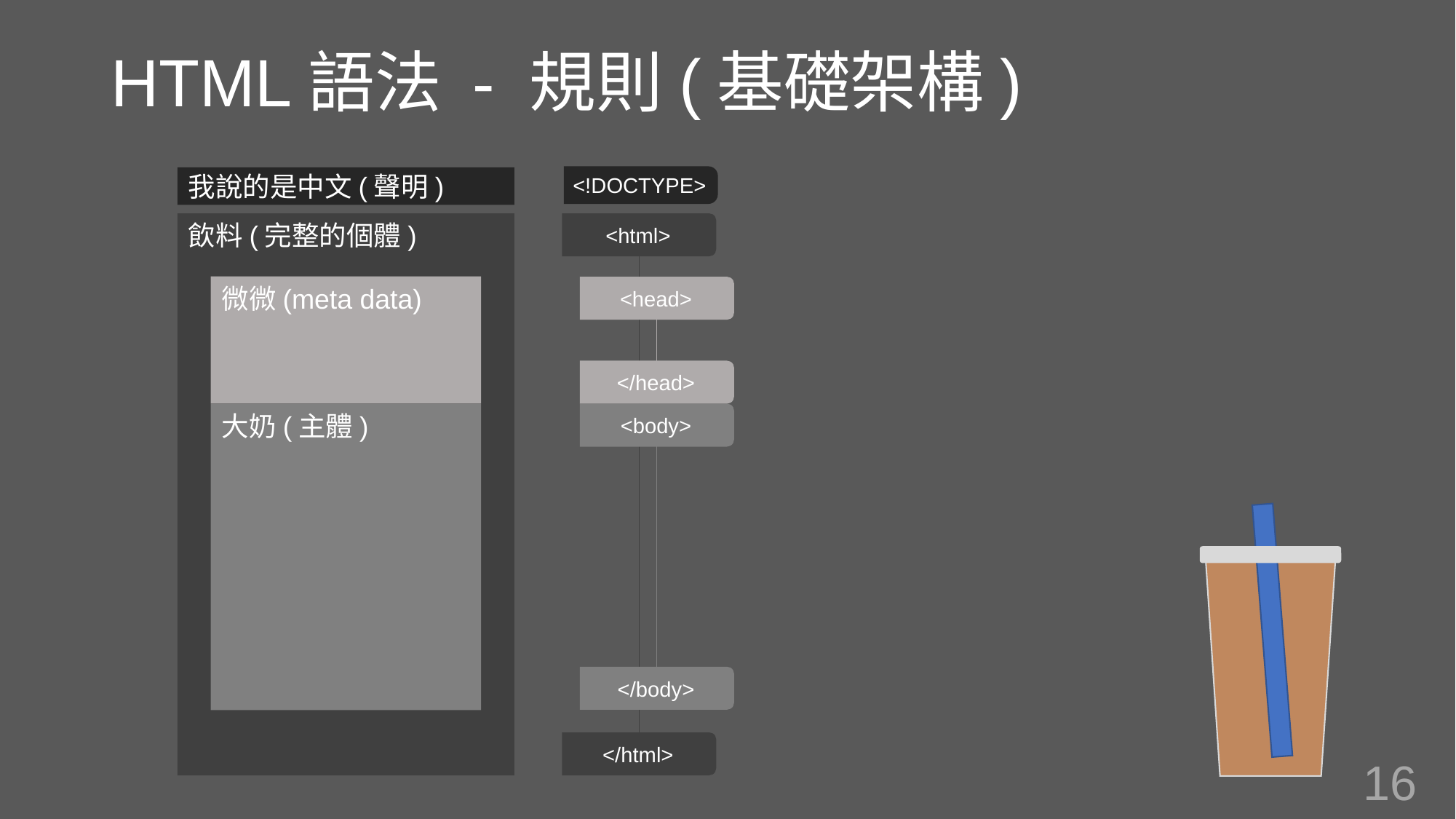

HTML語法 - 規則(基礎架構)
<!DOCTYPE>
我說的是中文(聲明)
飲料(完整的個體)
<html>
</html>
微微(meta data)
<head>
</head>
大奶(主體)
<body>
</body>

16